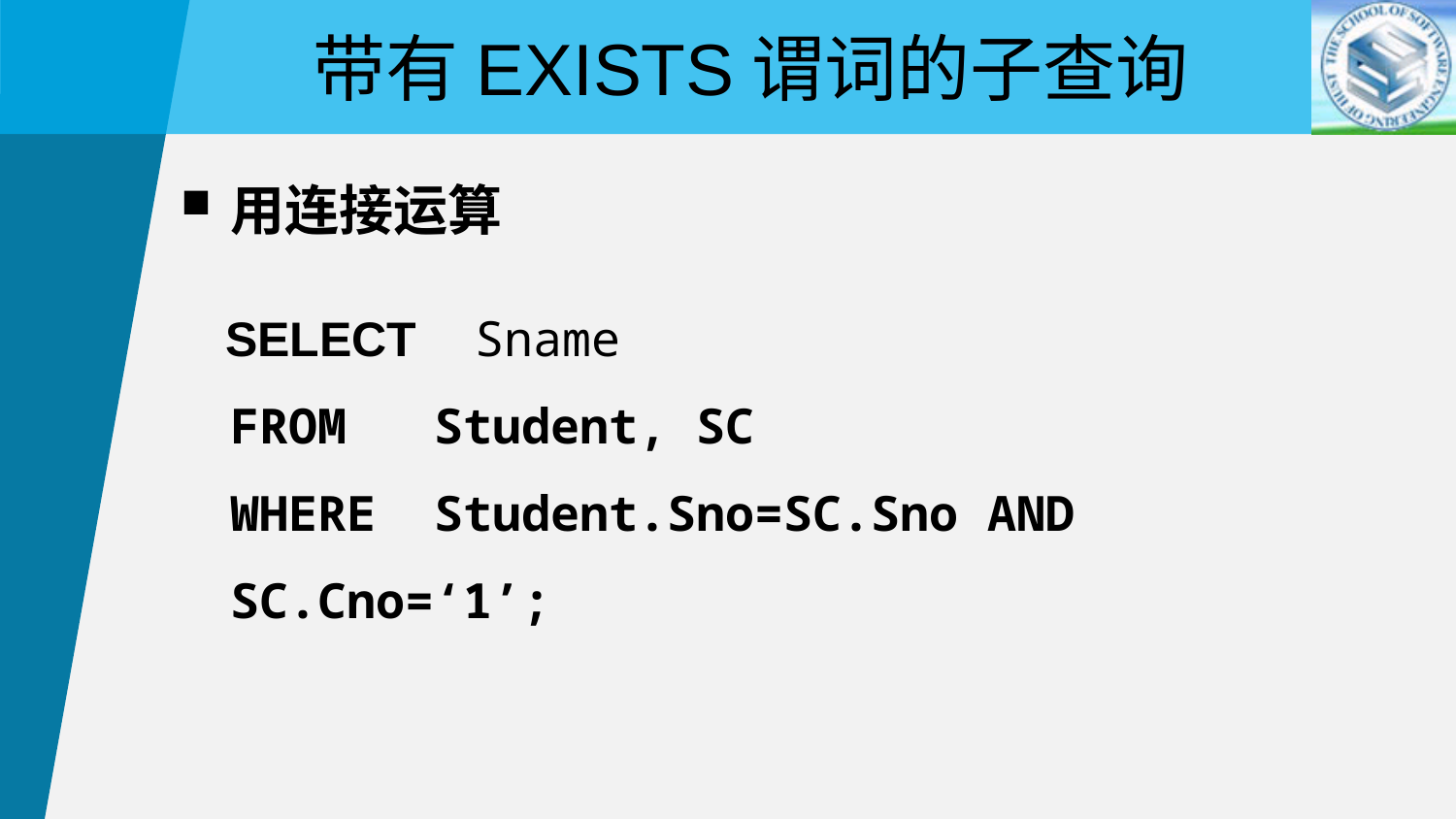

带有EXISTS谓词的子查询
用连接运算
     SELECT  Sname
FROM   Student, SC
WHERE  Student.Sno=SC.Sno AND  SC.Cno=‘1’;